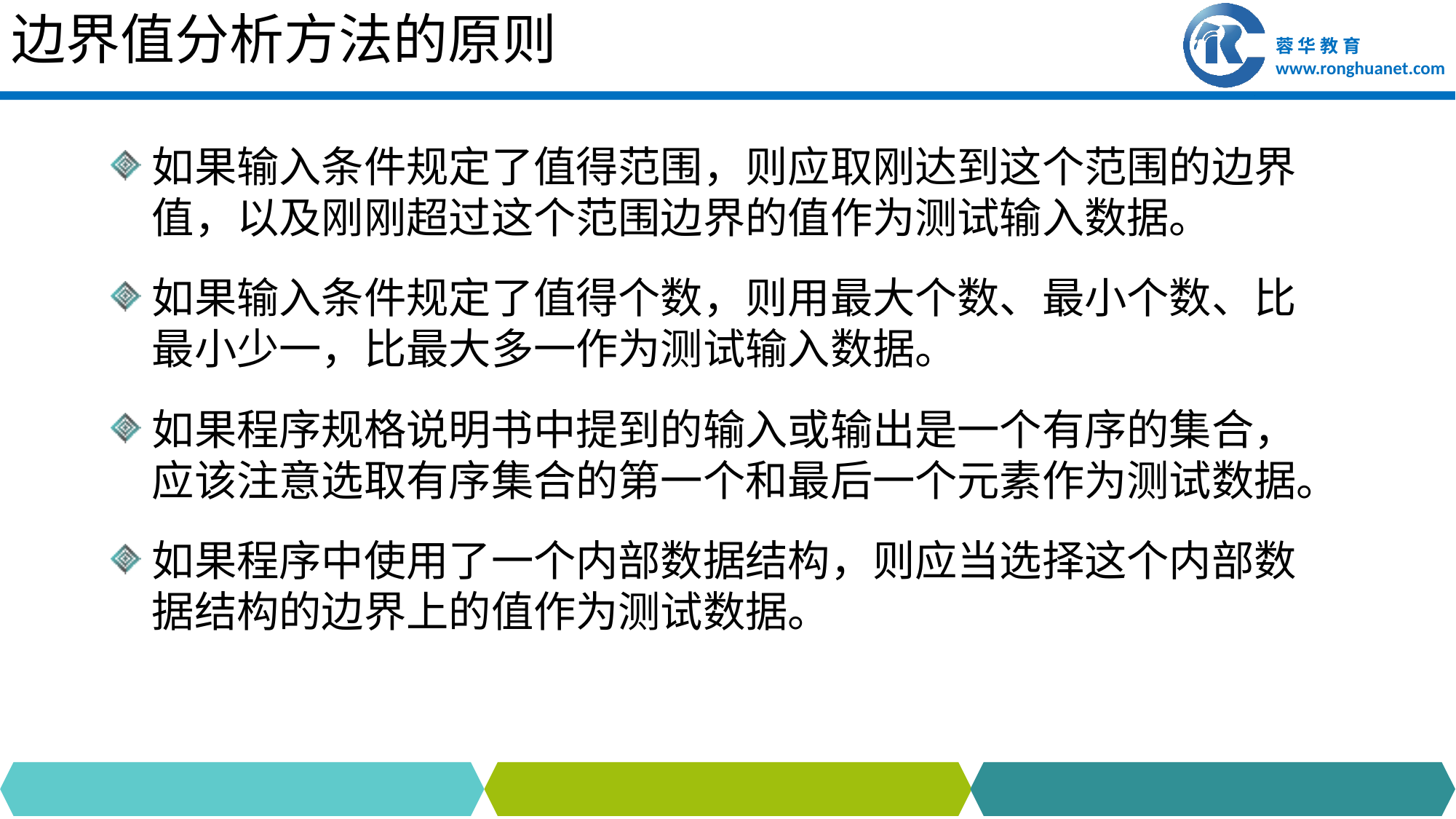

# 边界值分析方法的原则
如果输入条件规定了值得范围，则应取刚达到这个范围的边界值，以及刚刚超过这个范围边界的值作为测试输入数据。

如果输入条件规定了值得个数，则用最大个数、最小个数、比最小少一，比最大多一作为测试输入数据。

如果程序规格说明书中提到的输入或输出是一个有序的集合，应该注意选取有序集合的第一个和最后一个元素作为测试数据。

如果程序中使用了一个内部数据结构，则应当选择这个内部数据结构的边界上的值作为测试数据。